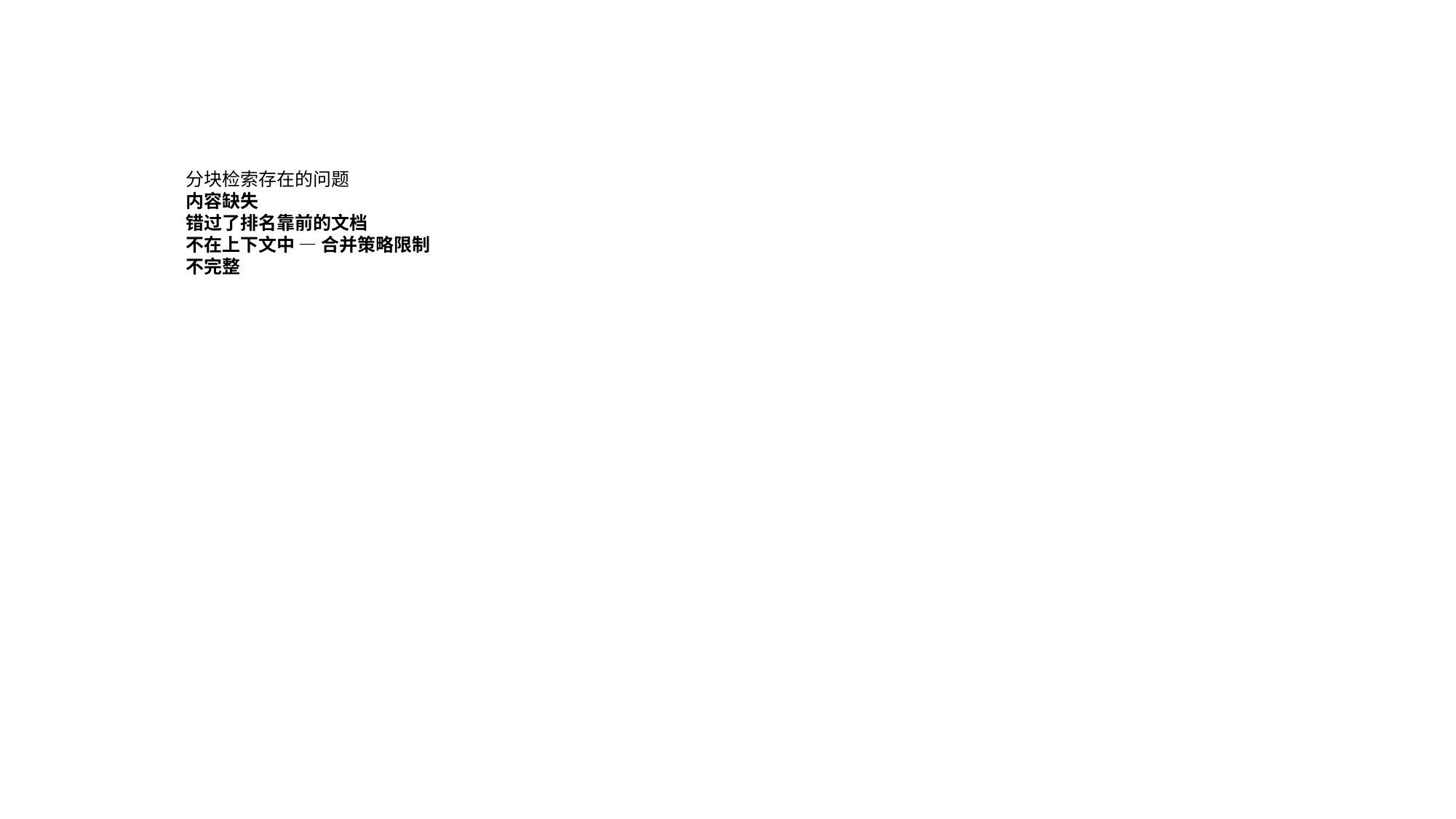

分块检索存在的问题
内容缺失
错过了排名靠前的文档
不在上下文中 — 合并策略限制
不完整